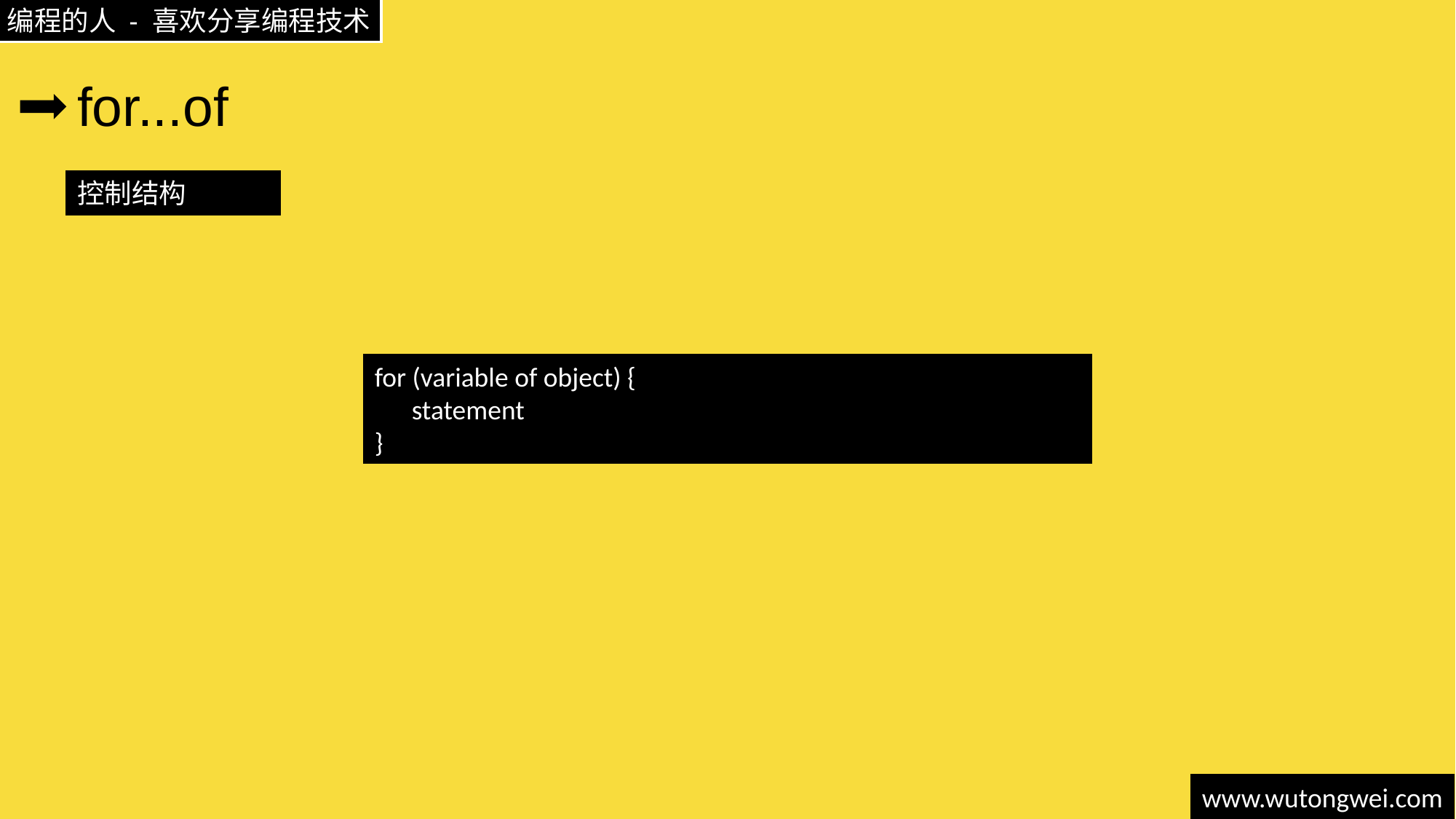

# for...of
控制结构
for (variable of object) {
      statement
}